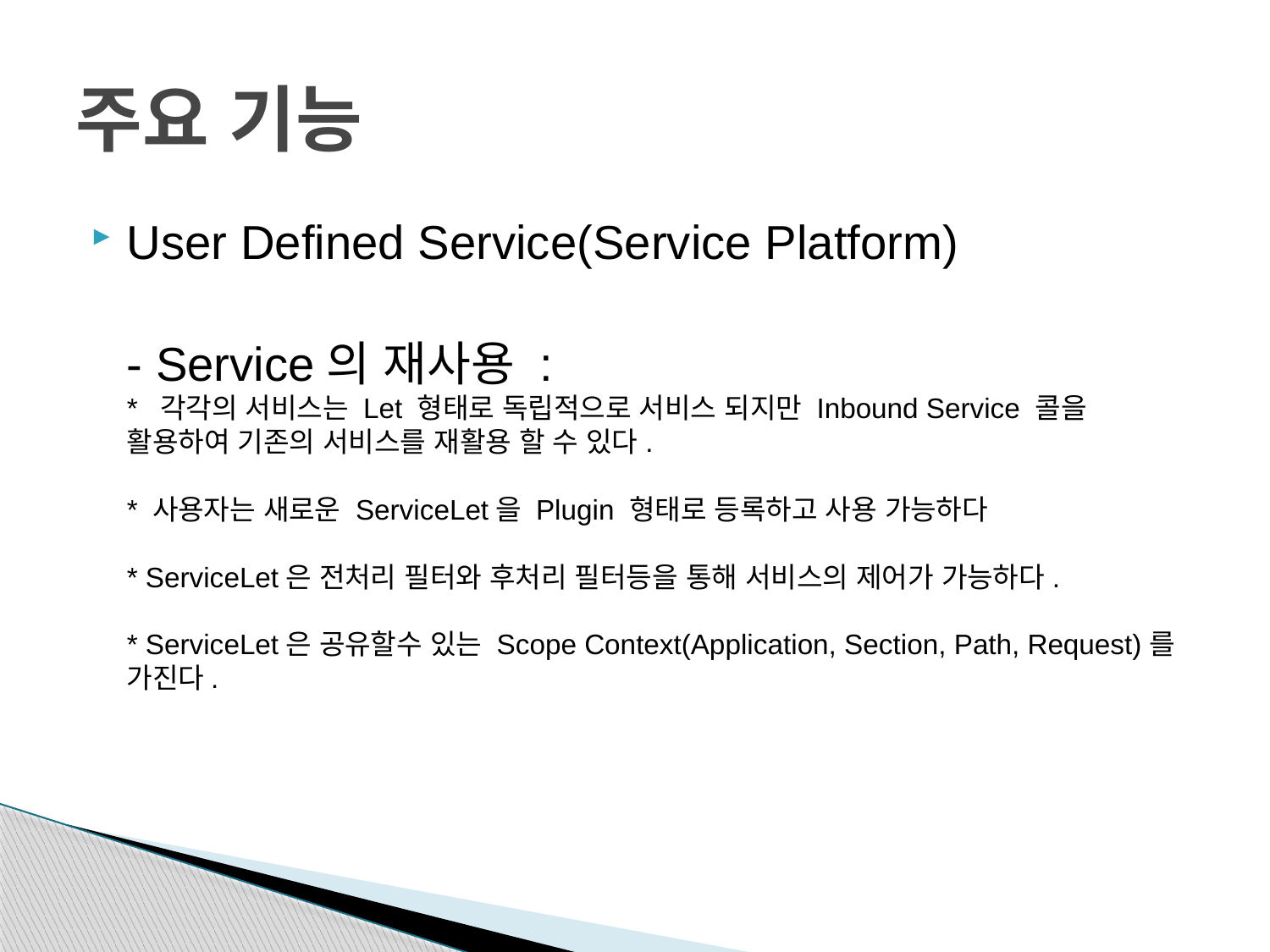

# 주요 기능
User Defined Service(Service Platform)
- Service의 재사용 :
*  각각의 서비스는 Let 형태로 독립적으로 서비스 되지만 Inbound Service 콜을 활용하여 기존의 서비스를 재활용 할 수 있다.
* 사용자는 새로운 ServiceLet을 Plugin 형태로 등록하고 사용 가능하다
* ServiceLet은 전처리 필터와 후처리 필터등을 통해 서비스의 제어가 가능하다.
* ServiceLet은 공유할수 있는 Scope Context(Application, Section, Path, Request)를 가진다.